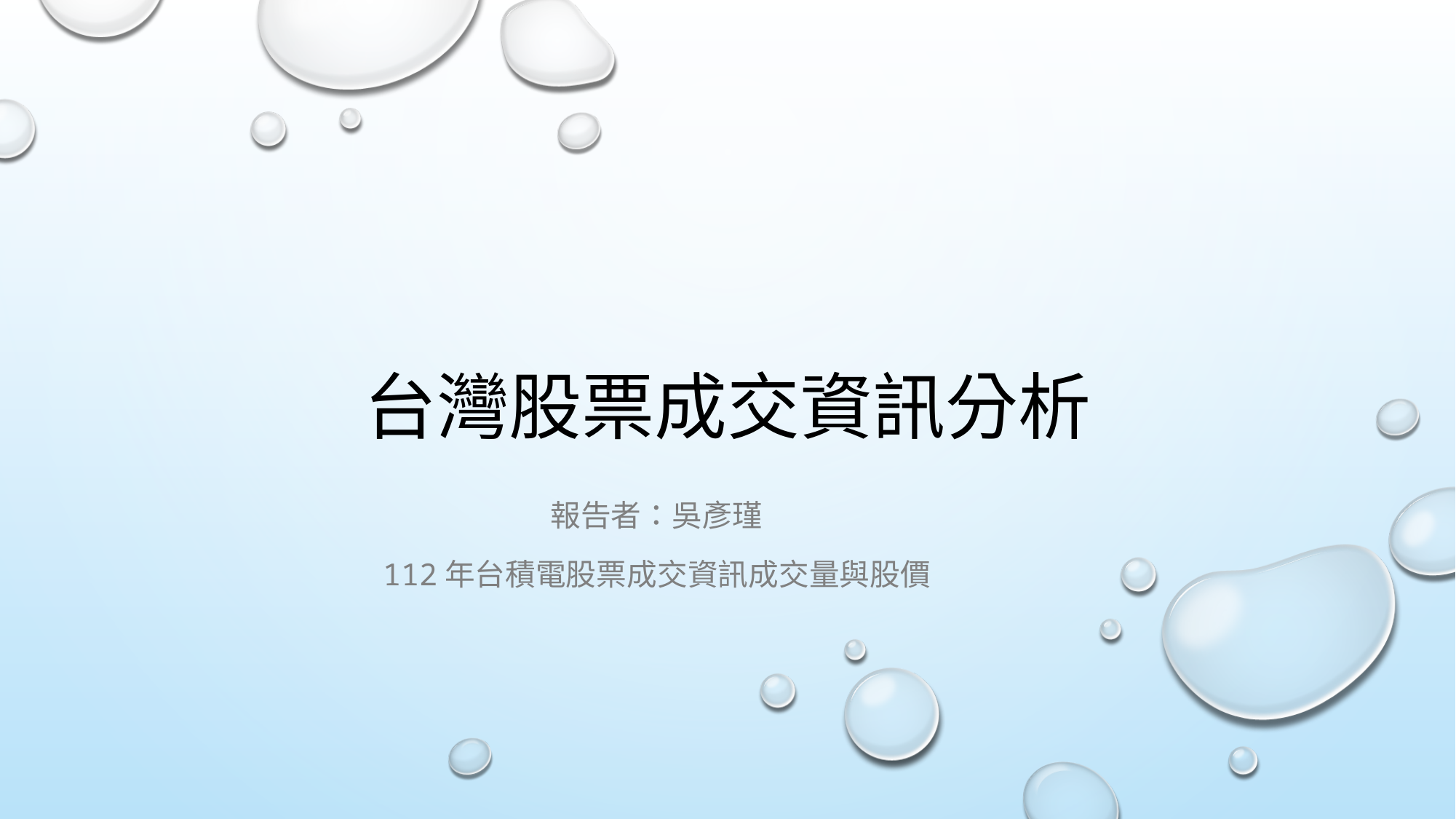

# 台灣股票成交資訊分析
報告者：吳彥瑾
112年台積電股票成交資訊成交量與股價